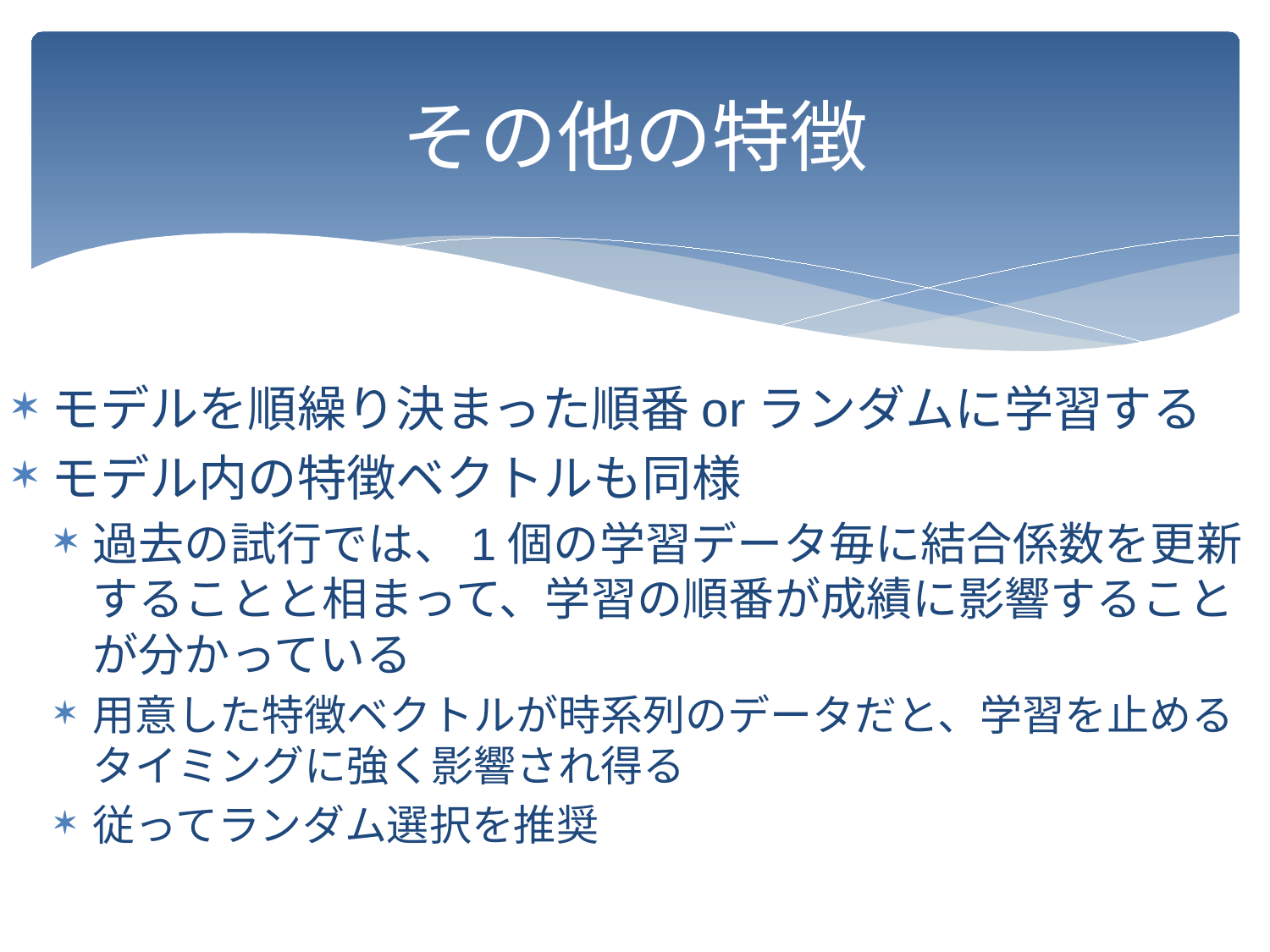

# その他の特徴
モデルを順繰り決まった順番orランダムに学習する
モデル内の特徴ベクトルも同様
過去の試行では、1個の学習データ毎に結合係数を更新することと相まって、学習の順番が成績に影響することが分かっている
用意した特徴ベクトルが時系列のデータだと、学習を止めるタイミングに強く影響され得る
従ってランダム選択を推奨